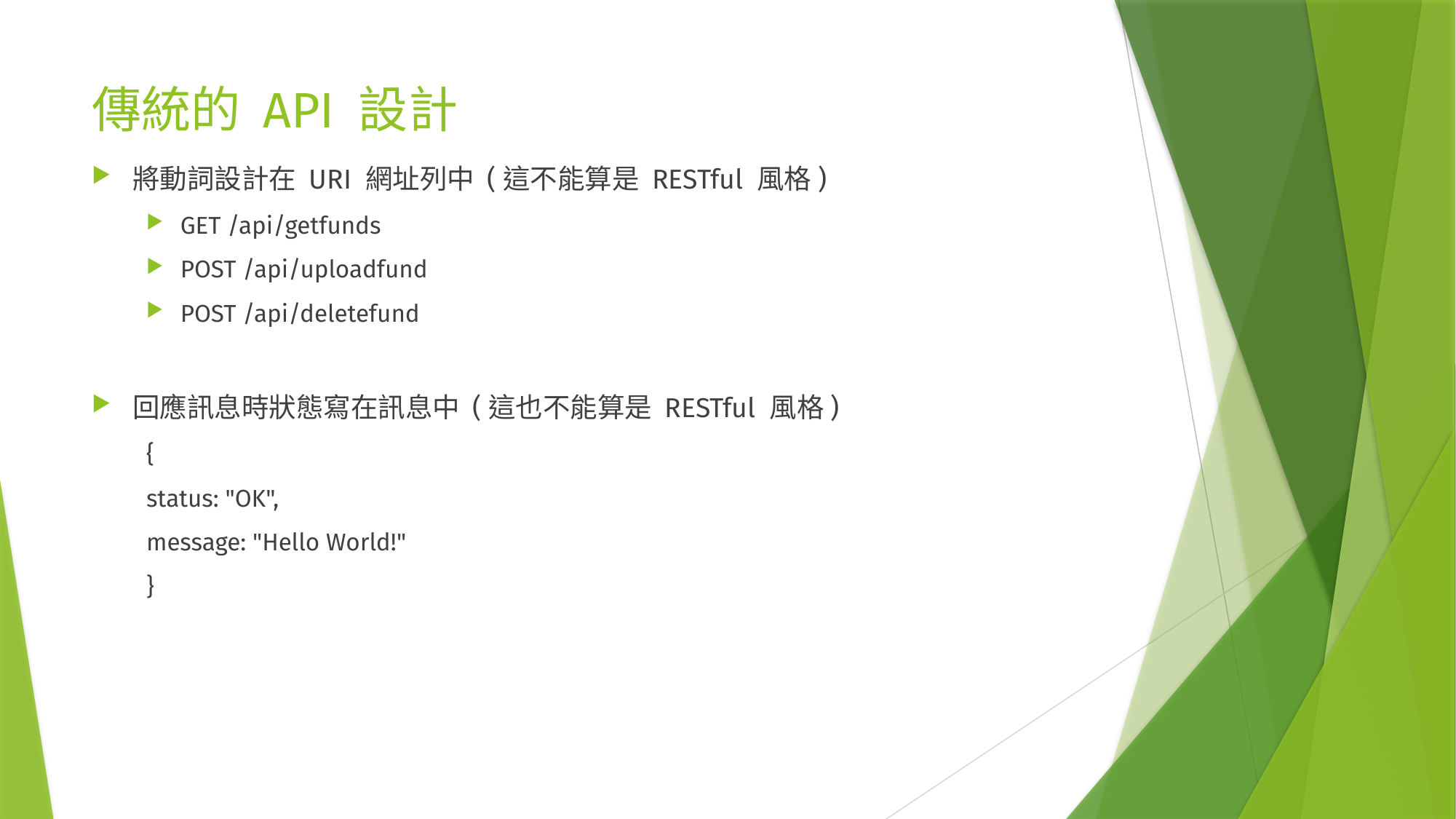

# 傳統的 API 設計
將動詞設計在 URI 網址列中 (這不能算是 RESTful 風格)
GET /api/getfunds
POST /api/uploadfund
POST /api/deletefund

回應訊息時狀態寫在訊息中 (這也不能算是 RESTful 風格)
{
status: "OK",
message: "Hello World!"
}